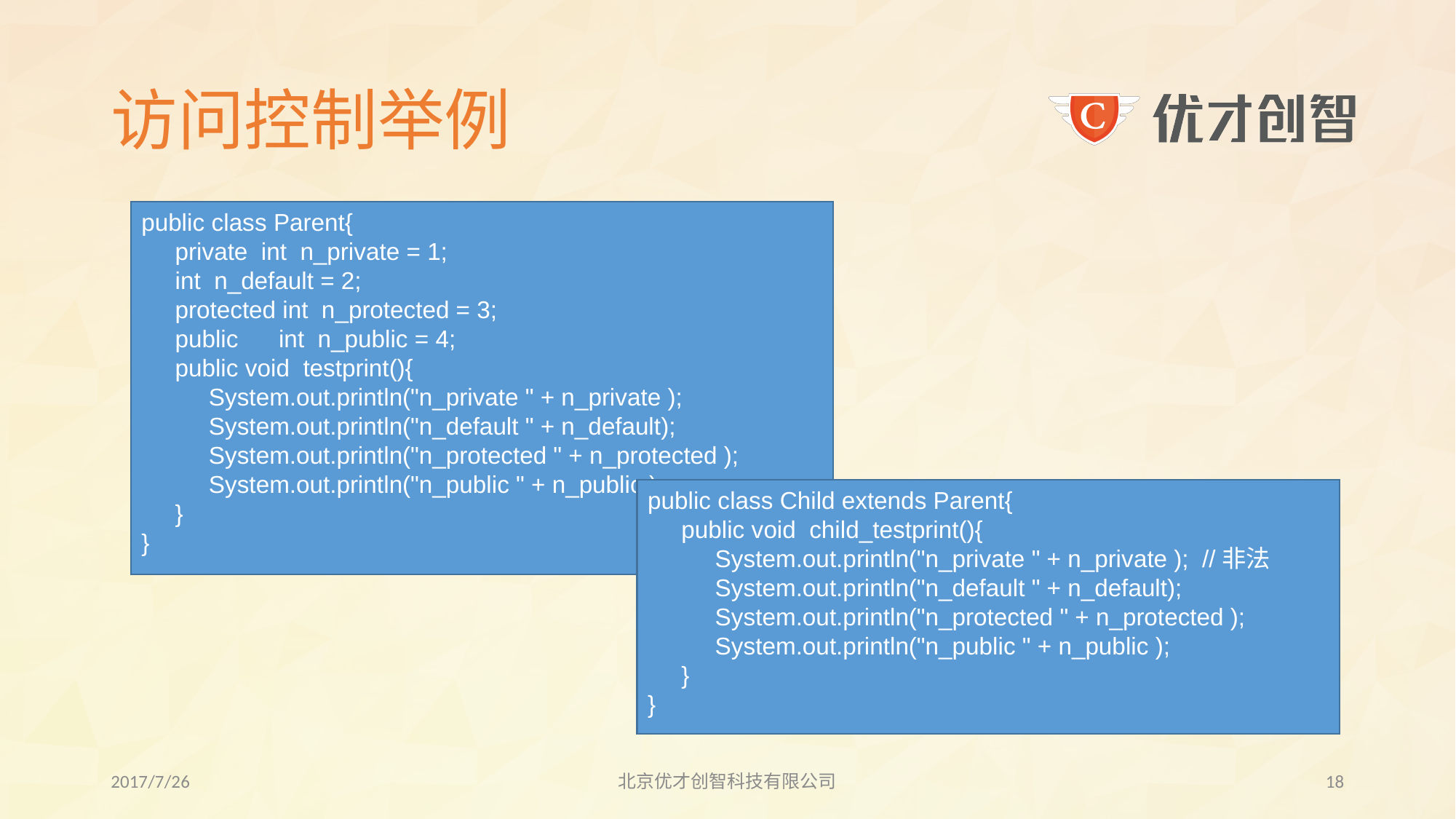

# 访问控制举例
public class Parent{
     private  int  n_private = 1;
     int  n_default = 2;
     protected int  n_protected = 3;
     public      int  n_public = 4;
     public void  testprint(){
          System.out.println("n_private " + n_private );
          System.out.println("n_default " + n_default);
          System.out.println("n_protected " + n_protected );
          System.out.println("n_public " + n_public );
     }
}
public class Child extends Parent{
     public void  child_testprint(){
          System.out.println("n_private " + n_private );  //非法
          System.out.println("n_default " + n_default);
          System.out.println("n_protected " + n_protected );
          System.out.println("n_public " + n_public );
     }
}
2017/7/26
北京优才创智科技有限公司
18